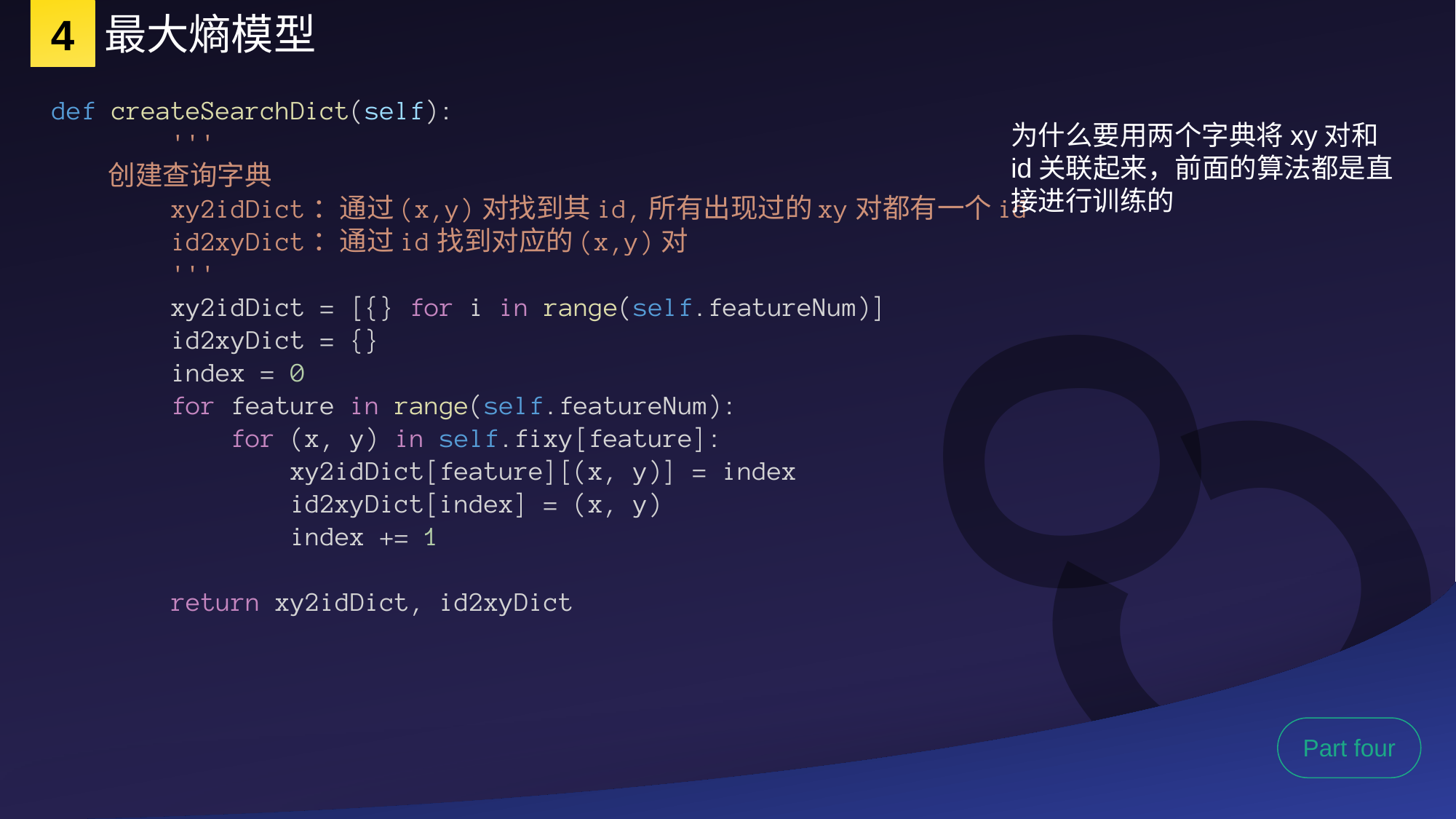

4

最大熵模型
def createSearchDict(self):
        '''
        创建查询字典
        xy2idDict：通过(x,y)对找到其id,所有出现过的xy对都有一个id
        id2xyDict：通过id找到对应的(x,y)对
        '''
        xy2idDict = [{} for i in range(self.featureNum)]
        id2xyDict = {}
        index = 0
        for feature in range(self.featureNum):
            for (x, y) in self.fixy[feature]:
                xy2idDict[feature][(x, y)] = index
                id2xyDict[index] = (x, y)
                index += 1
        return xy2idDict, id2xyDict
为什么要用两个字典将xy对和id关联起来，前面的算法都是直接进行训练的
O
C

Part four